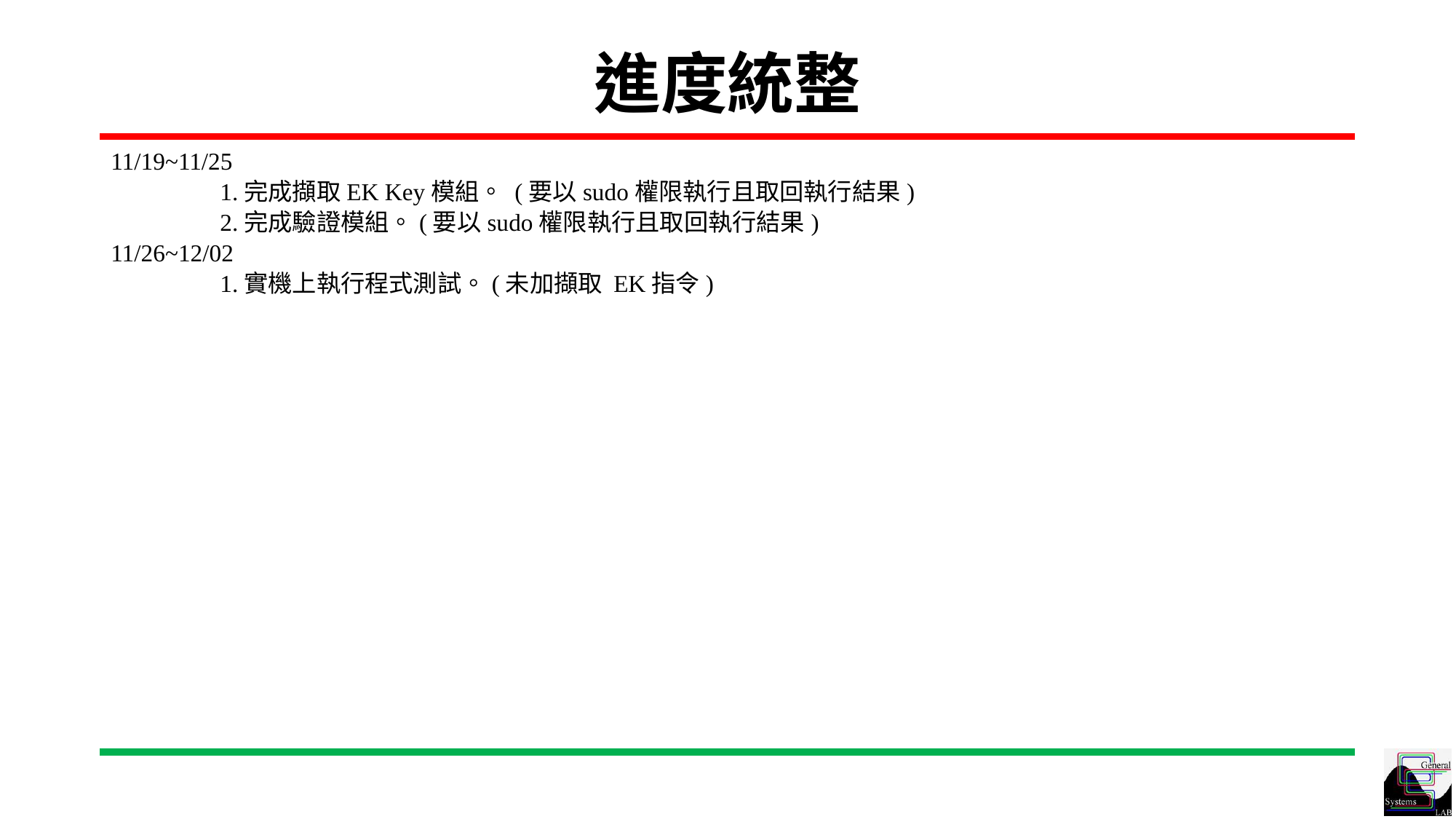

# 進度統整
11/19~11/25
	1.完成擷取EK Key模組。 (要以sudo權限執行且取回執行結果)
	2.完成驗證模組。(要以sudo權限執行且取回執行結果)
11/26~12/02
	1.實機上執行程式測試。(未加擷取 EK指令)